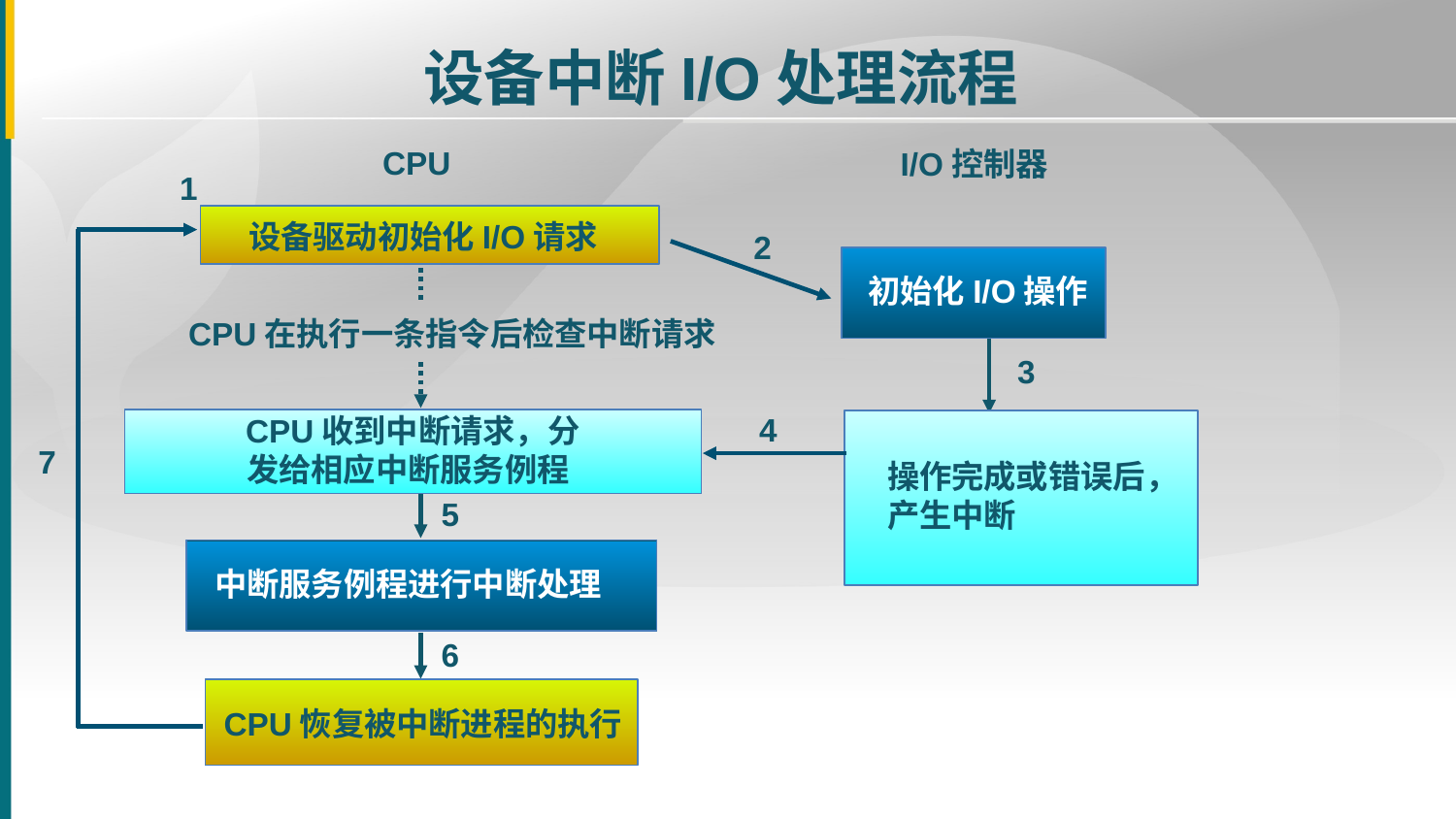

设备中断I/O处理流程
CPU
I/O控制器
1

设备驱动初始化I/O请求
2

初始化I/O操作
7
      CPU在执行一条指令后检查中断请求
3

操作完成或错误后，
产生中断
4
 CPU收到中断请求，分发给相应中断服务例程

5

中断服务例程进行中断处理
6

CPU恢复被中断进程的执行